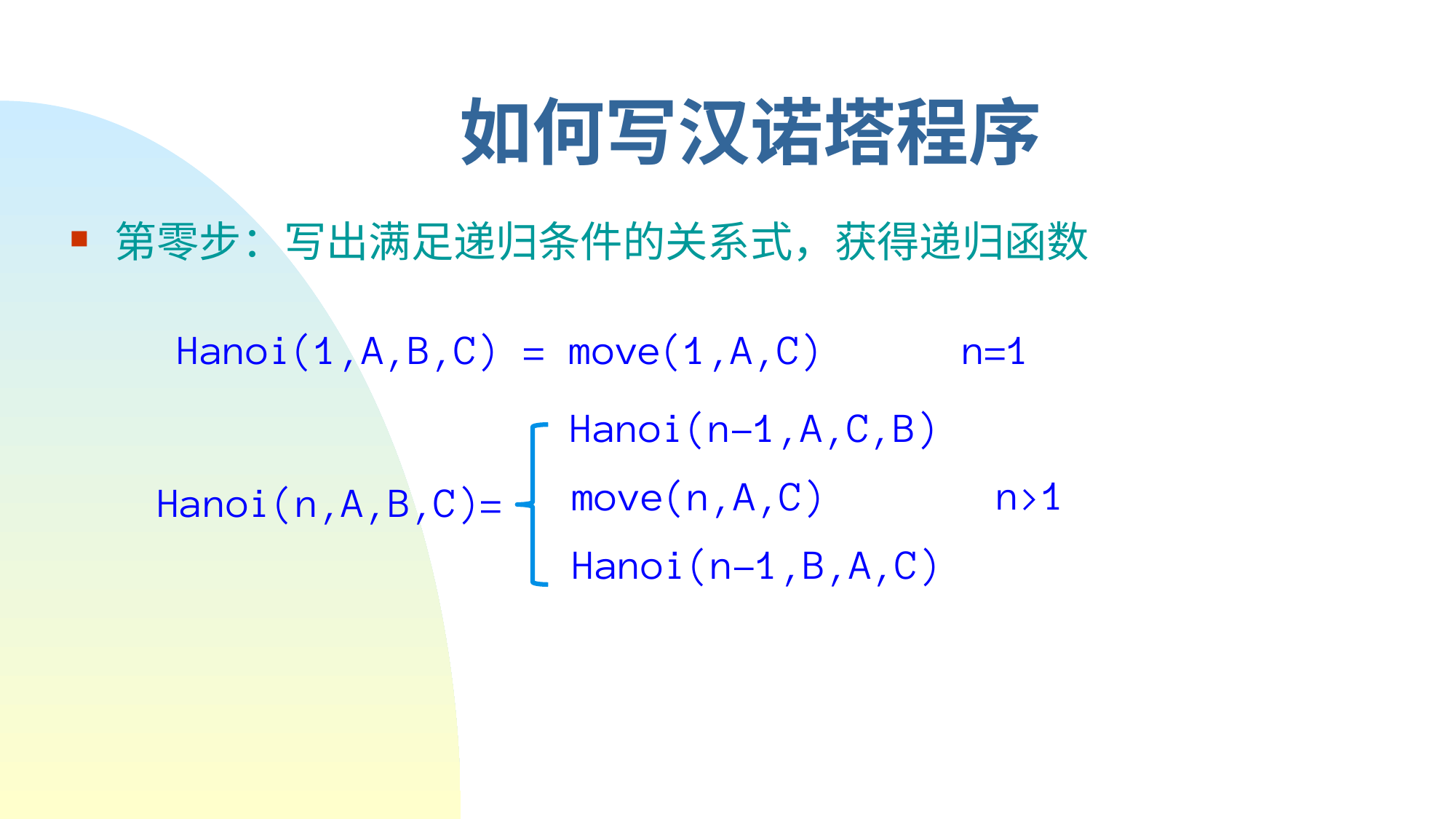

# 如何写汉诺塔程序
第零步：写出满足递归条件的关系式，获得递归函数
Hanoi(1,A,B,C) = move(1,A,C)      n=1
Hanoi(n-1,A,C,B)

n>1
move(n,A,C)
Hanoi(n,A,B,C)=
Hanoi(n-1,B,A,C)